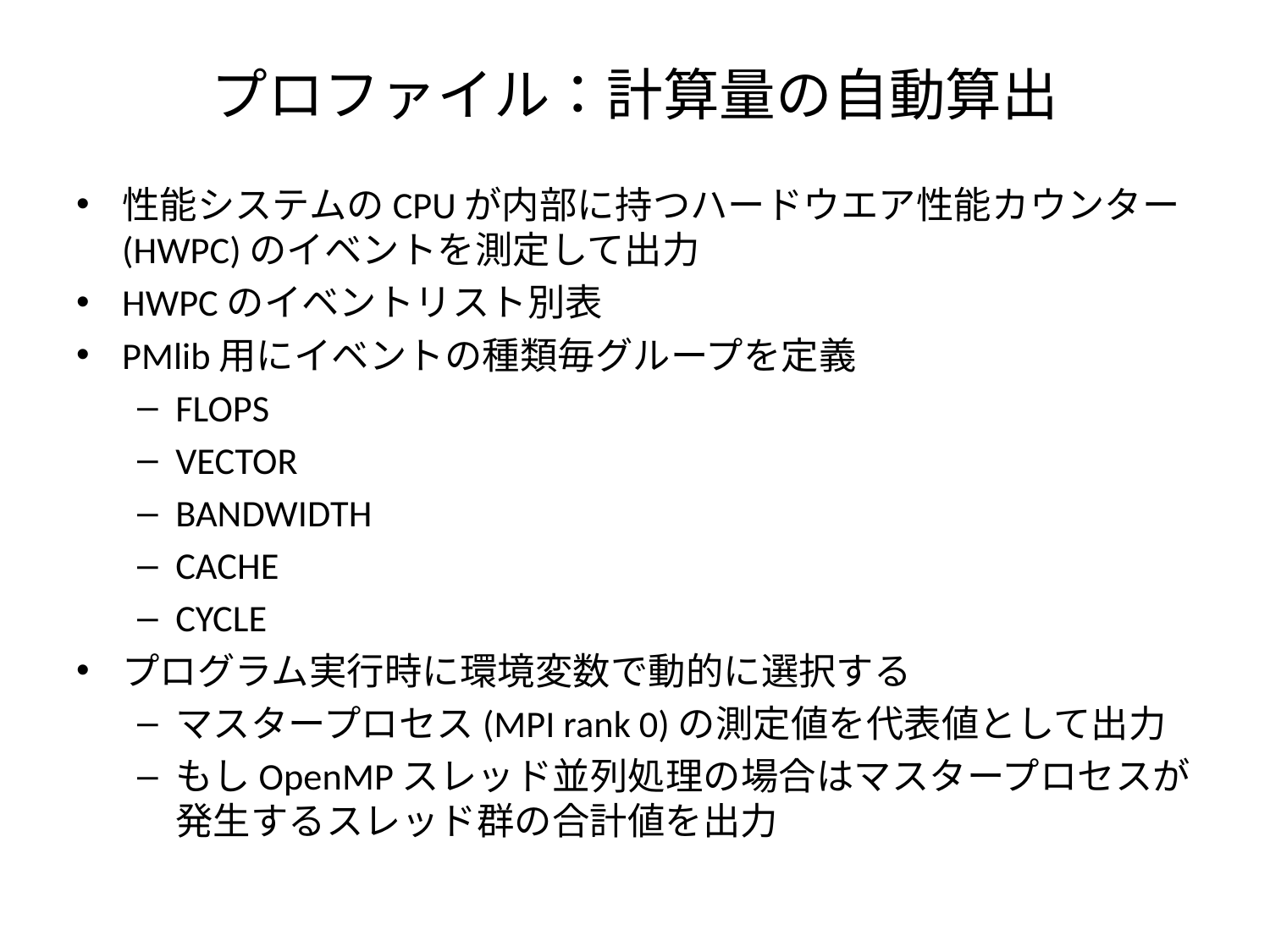

# プロファイル：計算量の自動算出
性能システムのCPUが内部に持つハードウエア性能カウンター(HWPC)のイベントを測定して出力
HWPCのイベントリスト別表
PMlib用にイベントの種類毎グループを定義
FLOPS
VECTOR
BANDWIDTH
CACHE
CYCLE
プログラム実行時に環境変数で動的に選択する
マスタープロセス(MPI rank 0)の測定値を代表値として出力
もしOpenMPスレッド並列処理の場合はマスタープロセスが発生するスレッド群の合計値を出力